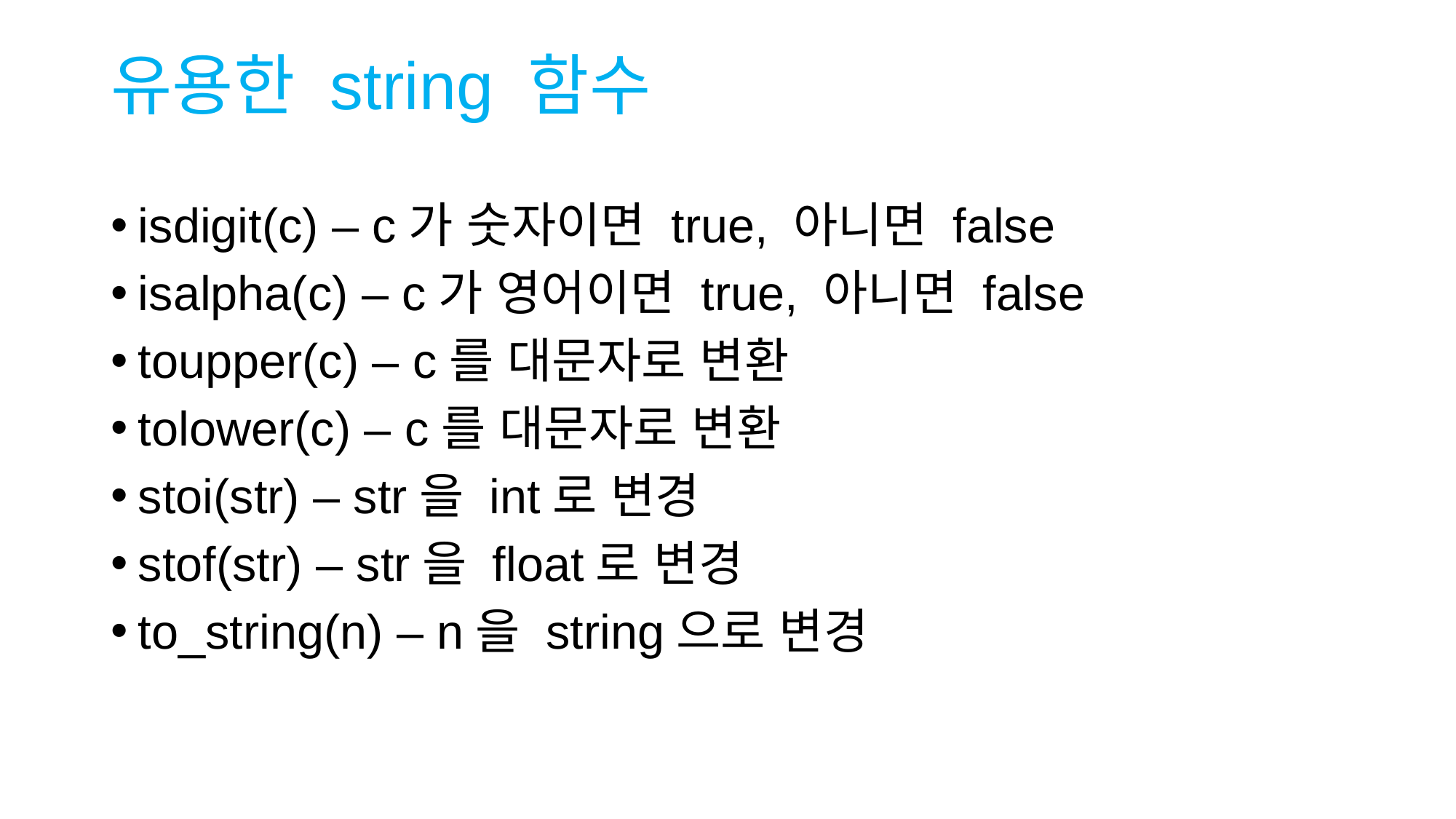

# 유용한 string 함수
isdigit(c) – c가 숫자이면 true, 아니면 false
isalpha(c) – c가 영어이면 true, 아니면 false
toupper(c) – c를 대문자로 변환
tolower(c) – c를 대문자로 변환
stoi(str) – str을 int로 변경
stof(str) – str을 float로 변경
to_string(n) – n을 string으로 변경